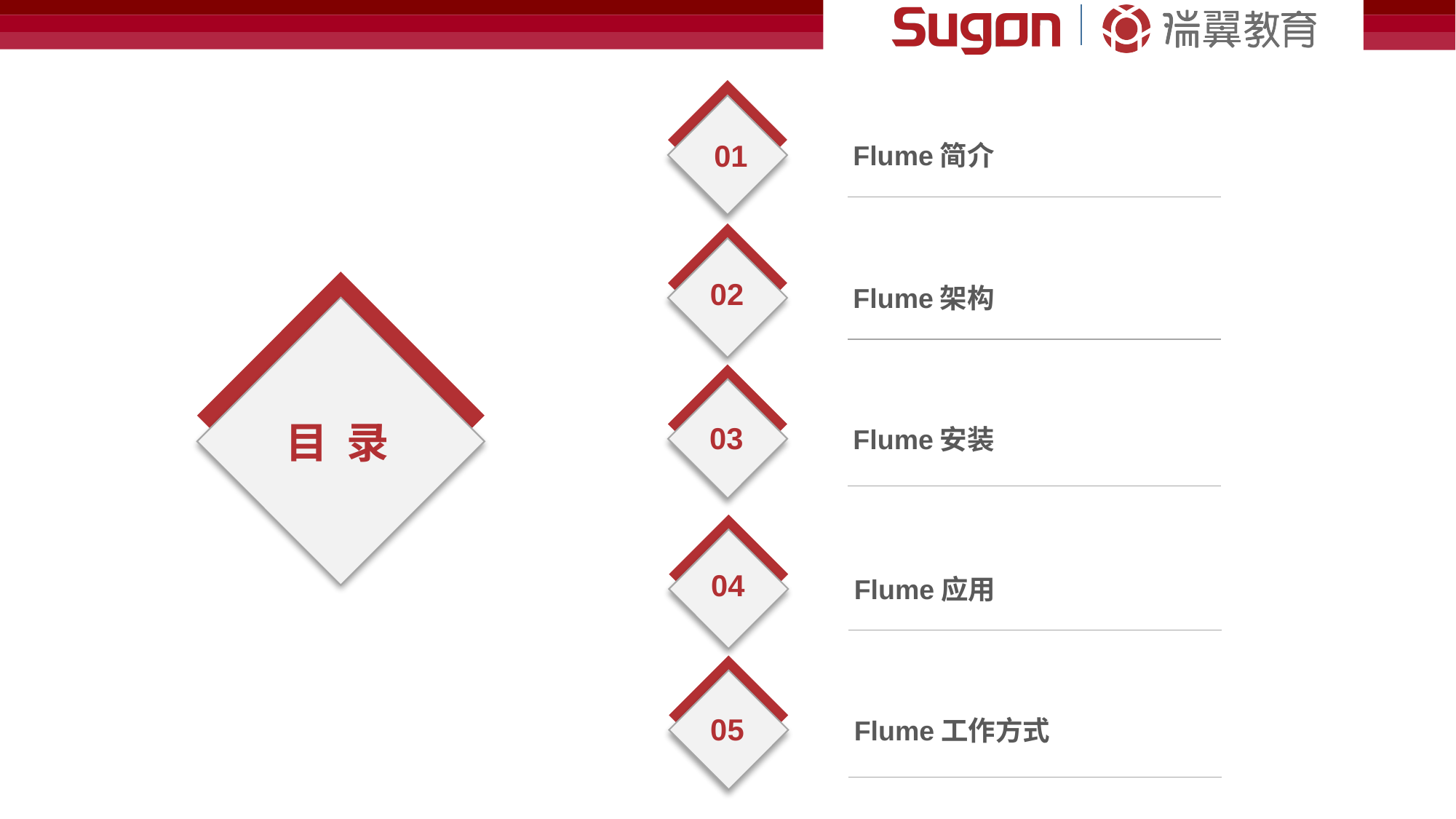

01
Flume简介

02

Flume架构

03
目  录
Flume安装

04
Flume应用

05
Flume工作方式